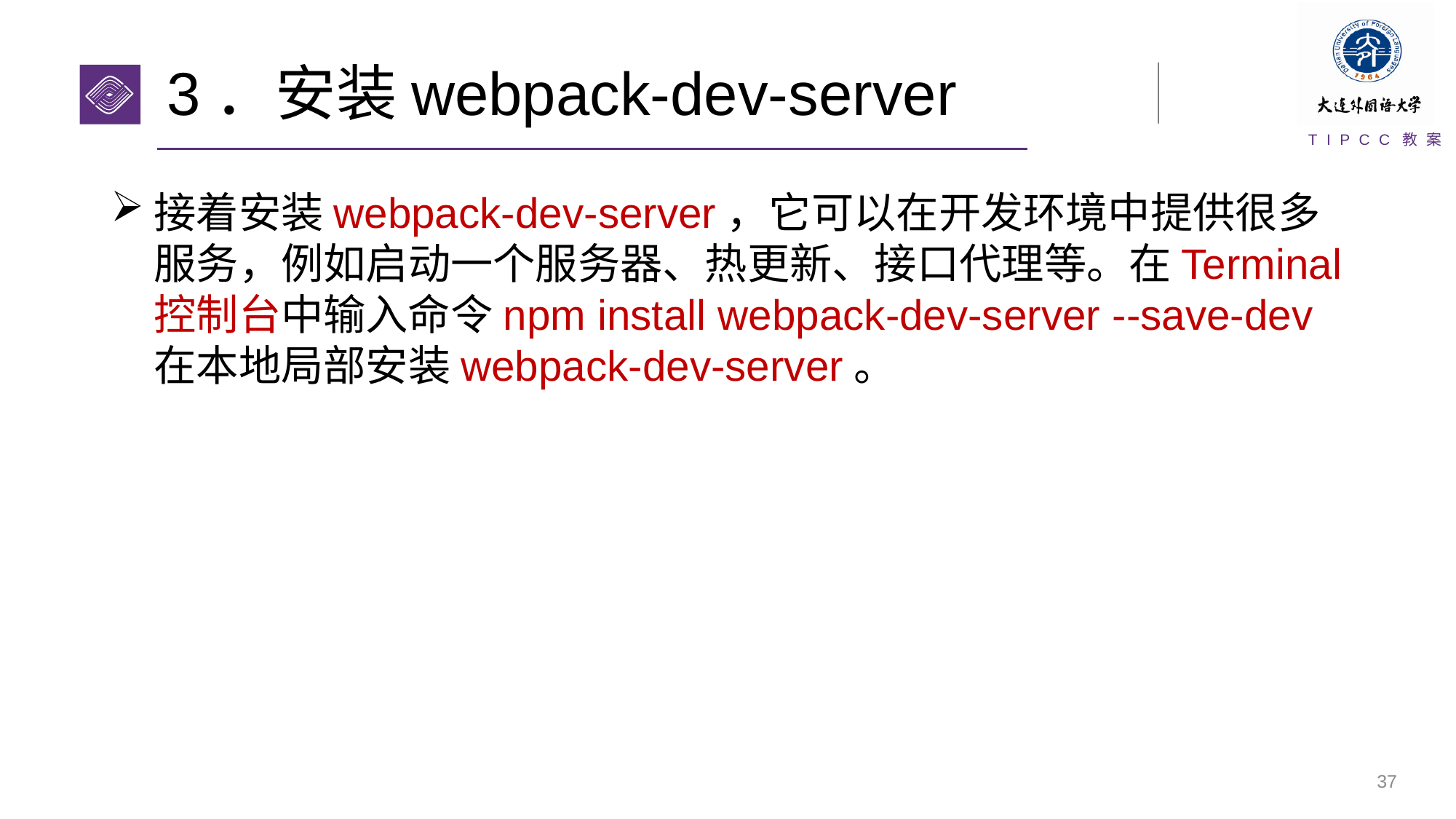

# 3．安装webpack-dev-server
接着安装webpack-dev-server，它可以在开发环境中提供很多服务，例如启动一个服务器、热更新、接口代理等。在Terminal控制台中输入命令npm install webpack-dev-server --save-dev在本地局部安装webpack-dev-server。
37